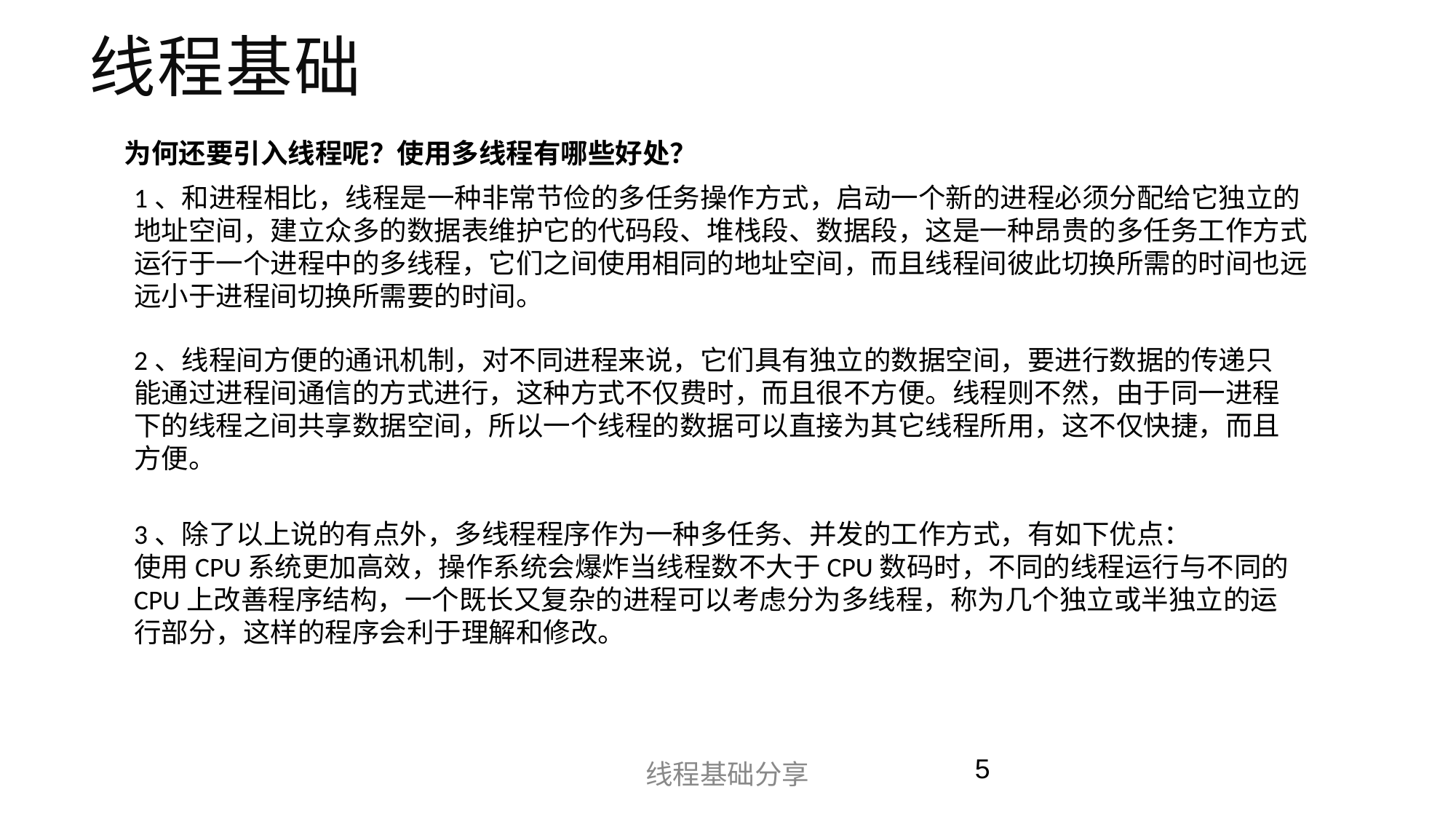

线程基础
为何还要引入线程呢？使用多线程有哪些好处？
1、和进程相比，线程是一种非常节俭的多任务操作方式，启动一个新的进程必须分配给它独立的地址空间，建立众多的数据表维护它的代码段、堆栈段、数据段，这是一种昂贵的多任务工作方式
运行于一个进程中的多线程，它们之间使用相同的地址空间，而且线程间彼此切换所需的时间也远远小于进程间切换所需要的时间。
2、线程间方便的通讯机制，对不同进程来说，它们具有独立的数据空间，要进行数据的传递只能通过进程间通信的方式进行，这种方式不仅费时，而且很不方便。线程则不然，由于同一进程下的线程之间共享数据空间，所以一个线程的数据可以直接为其它线程所用，这不仅快捷，而且方便。
3、除了以上说的有点外，多线程程序作为一种多任务、并发的工作方式，有如下优点：
使用CPU系统更加高效，操作系统会爆炸当线程数不大于CPU数码时，不同的线程运行与不同的CPU上改善程序结构，一个既长又复杂的进程可以考虑分为多线程，称为几个独立或半独立的运行部分，这样的程序会利于理解和修改。

线程基础分享
5